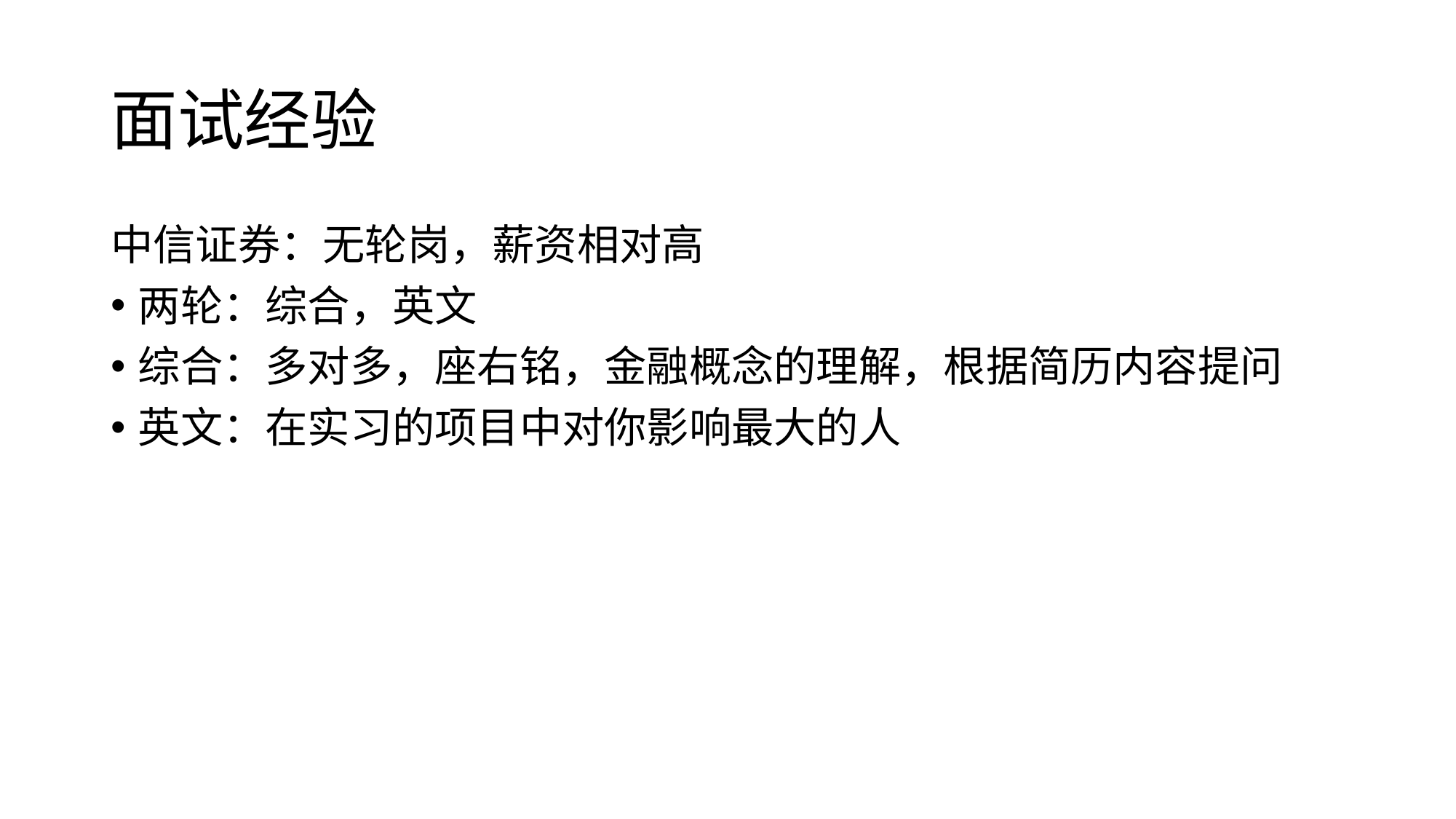

# 面试经验
中信证券：无轮岗，薪资相对高
两轮：综合，英文
综合：多对多，座右铭，金融概念的理解，根据简历内容提问
英文：在实习的项目中对你影响最大的人